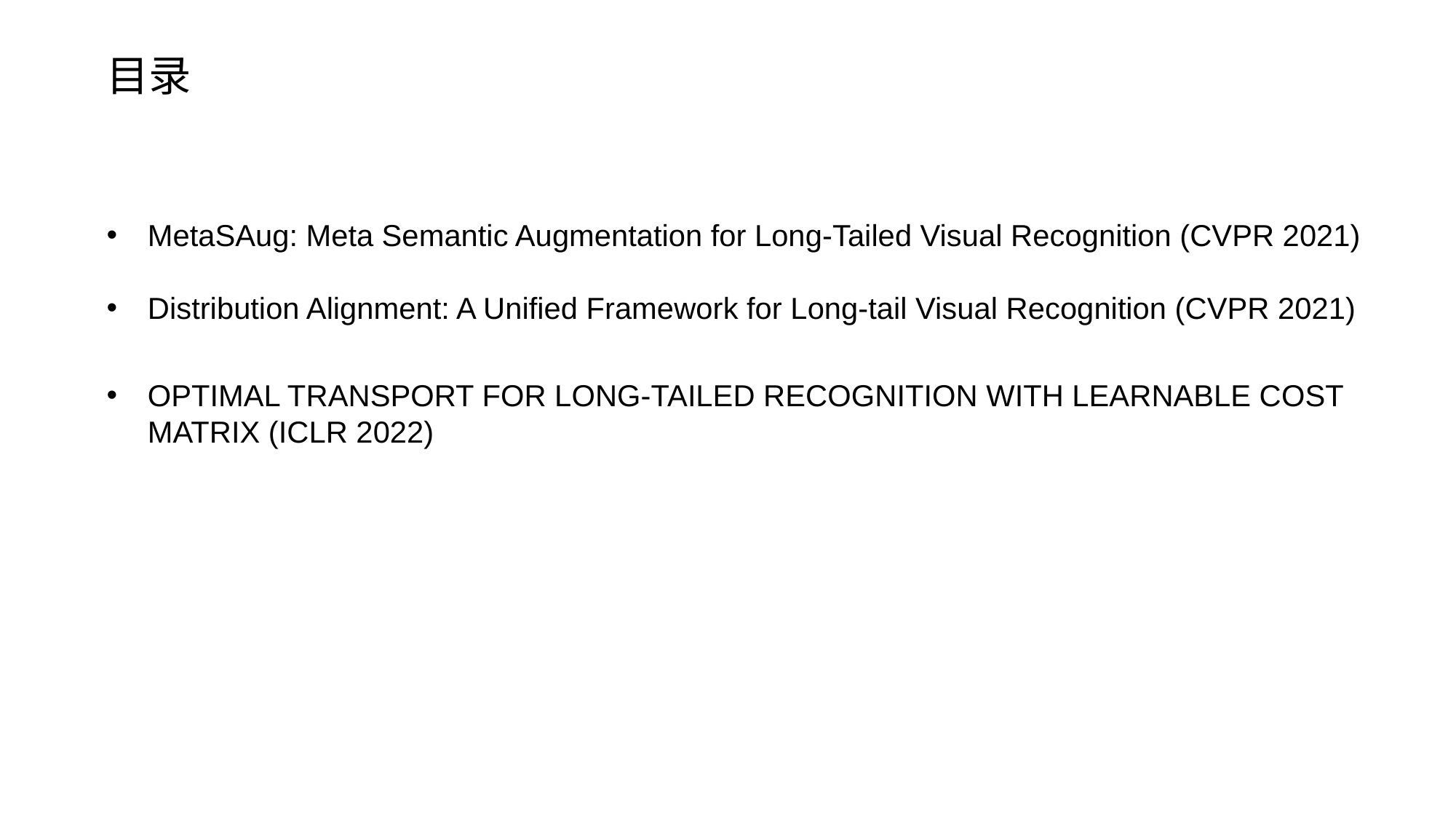

目录

MetaSAug: Meta Semantic Augmentation for Long-Tailed Visual Recognition (CVPR 2021)

Distribution Alignment: A Unified Framework for Long-tail Visual Recognition (CVPR 2021)

OPTIMAL TRANSPORT FOR LONG-TAILED RECOGNITION WITH LEARNABLE COST MATRIX (ICLR 2022)